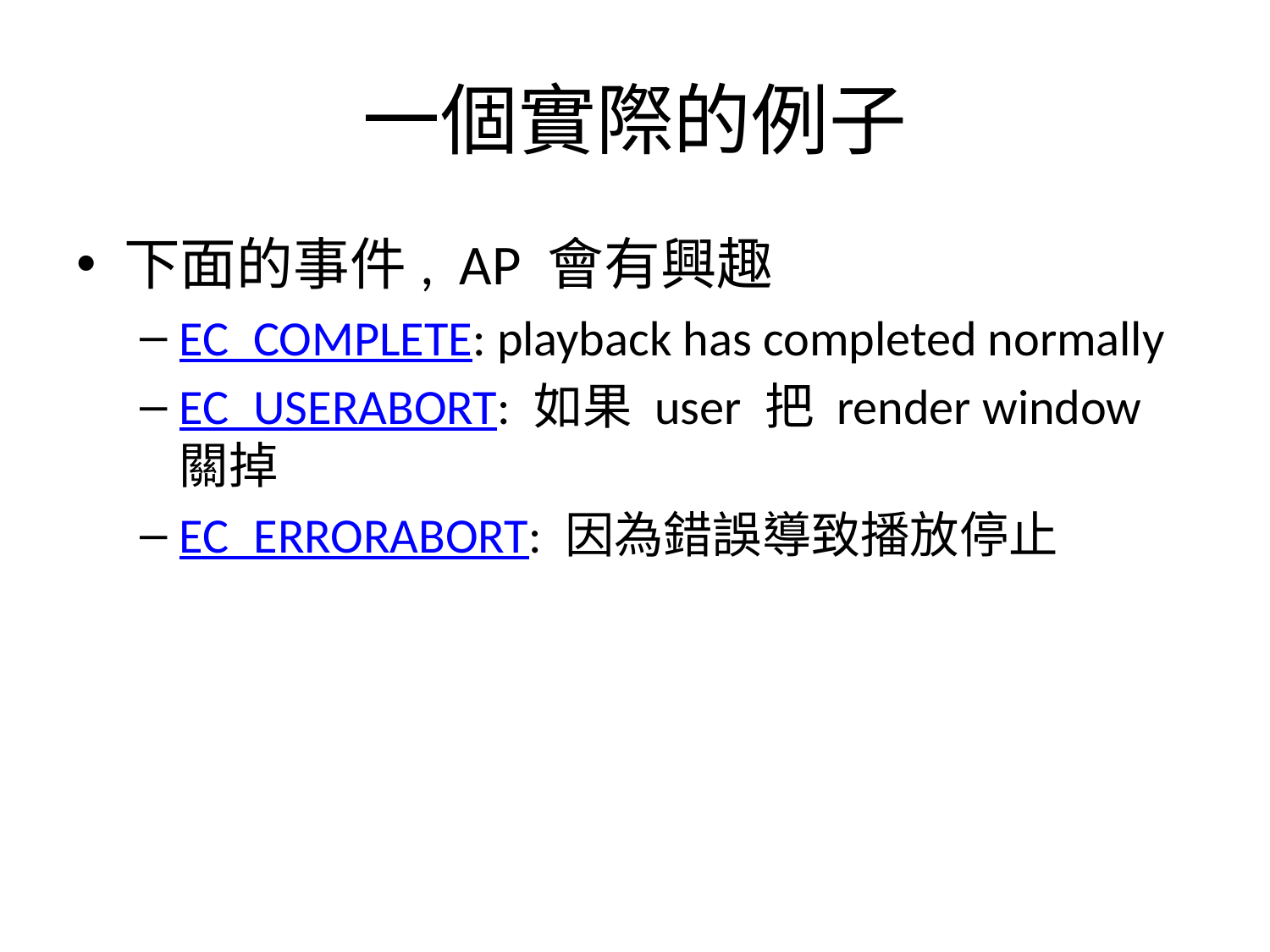

# 一個實際的例子
下面的事件,  AP 會有興趣
EC_COMPLETE: playback has completed normally
EC_USERABORT: 如果 user 把 render window 關掉
EC_ERRORABORT: 因為錯誤導致播放停止